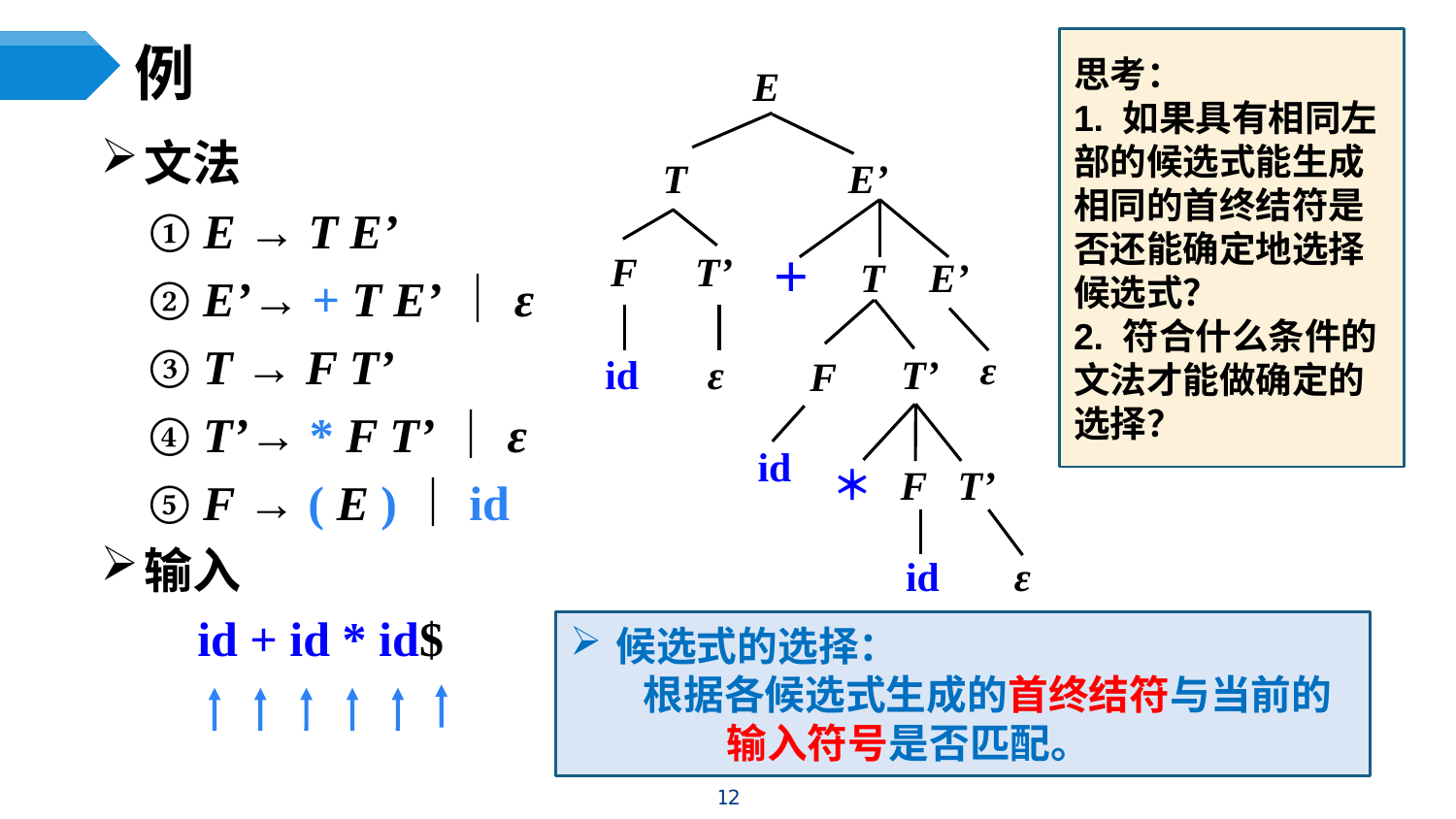

思考：
1. 如果具有相同左部的候选式能生成相同的首终结符是否还能确定地选择候选式？
2. 符合什么条件的文法才能做确定的选择？

# 例
E
文法
① E → T E’
② E’→ + T E’｜ε
③ T → F T’
④ T’→ * F T’｜ε
⑤ F → ( E )｜id
输入
    id + id * id$
T
E’

F
T’
＋
T
E’
ε
id
ε
T’
F
id
＊
F
T’
id
ε
候选式的选择：
根据各候选式生成的首终结符与当前的
        输入符号是否匹配。

12